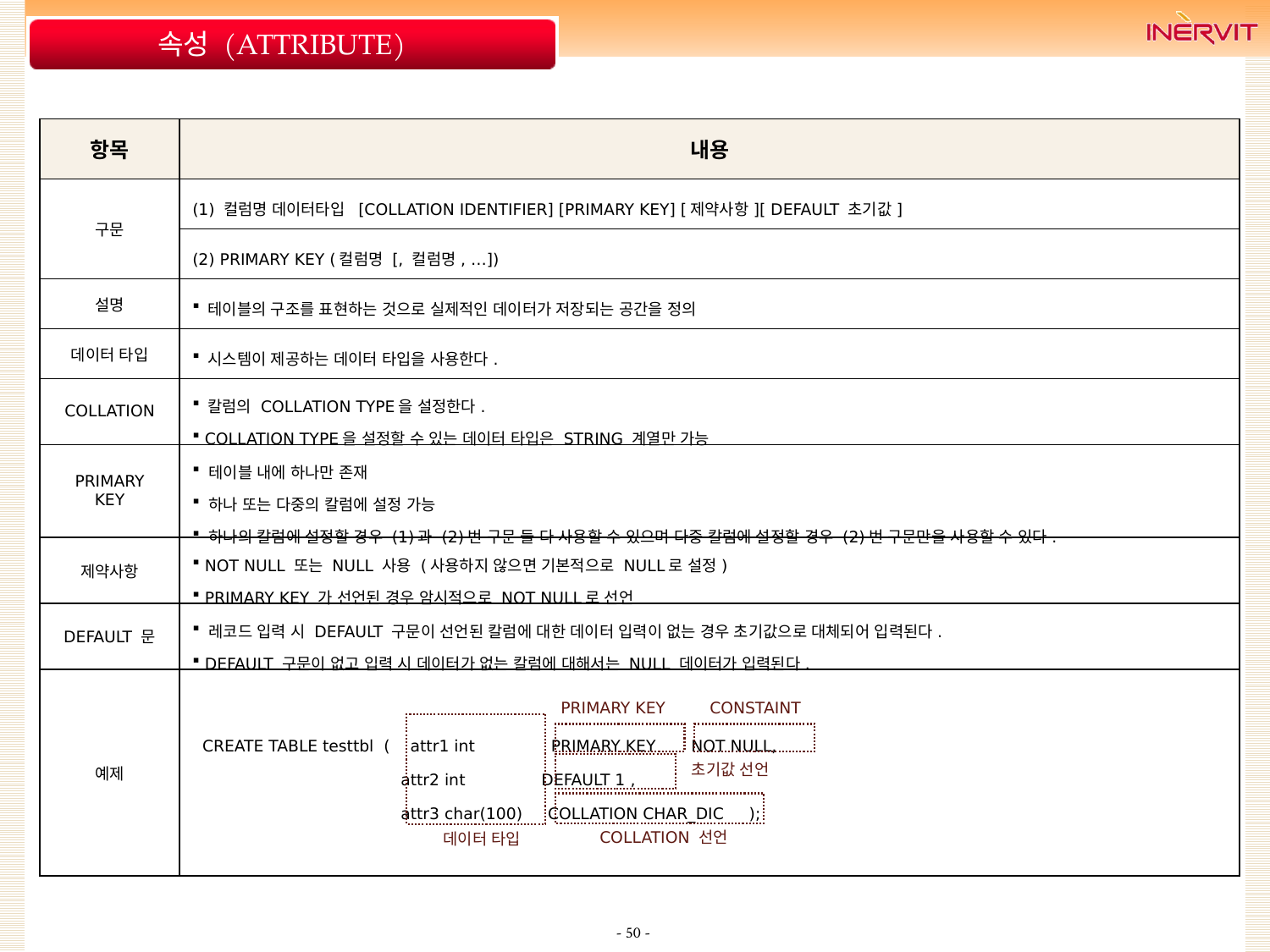

# 속성 (ATTRIBUTE)
| 항목 | 내용 |
| --- | --- |
| 구문 | (1) 컬럼명 데이터타입 [COLLATION IDENTIFIER] [PRIMARY KEY] [제약사항][ DEFAULT 초기값] |
|  | (2) PRIMARY KEY (컬럼명 [, 컬럼명, …]) |
| 설명 | 테이블의 구조를 표현하는 것으로 실제적인 데이터가 저장되는 공간을 정의 |
| 데이터 타입 | 시스템이 제공하는 데이터 타입을 사용한다. |
| COLLATION | 칼럼의 COLLATION TYPE을 설정한다. COLLATION TYPE을 설정할 수 있는 데이터 타입은 STRING 계열만 가능 |
| PRIMARY KEY | 테이블 내에 하나만 존재 하나 또는 다중의 칼럼에 설정 가능 하나의 칼럼에 설정할 경우 (1)과 (2)번 구문 둘 다 사용할 수 있으며 다중 칼럼에 설정할 경우 (2)번 구문만을 사용할 수 있다. |
| 제약사항 | NOT NULL 또는 NULL 사용 (사용하지 않으면 기본적으로 NULL로 설정) PRIMARY KEY 가 선언된 경우 암시적으로 NOT NULL로 선언 |
| DEFAULT 문 | 레코드 입력 시 DEFAULT 구문이 선언된 칼럼에 대한 데이터 입력이 없는 경우 초기값으로 대체되어 입력된다. DEFAULT 구문이 없고 입력 시 데이터가 없는 칼럼에 대해서는 NULL 데이터가 입력된다. |
| 예제 | CREATE TABLE testtbl ( attr1 int PRIMARY KEY NOT NULL, attr2 int DEFAULT 1 , attr3 char(100) COLLATION CHAR\_DIC ); |
PRIMARY KEY
CONSTAINT

초기값 선언

COLLATION 선언
데이터 타입
- 50 -